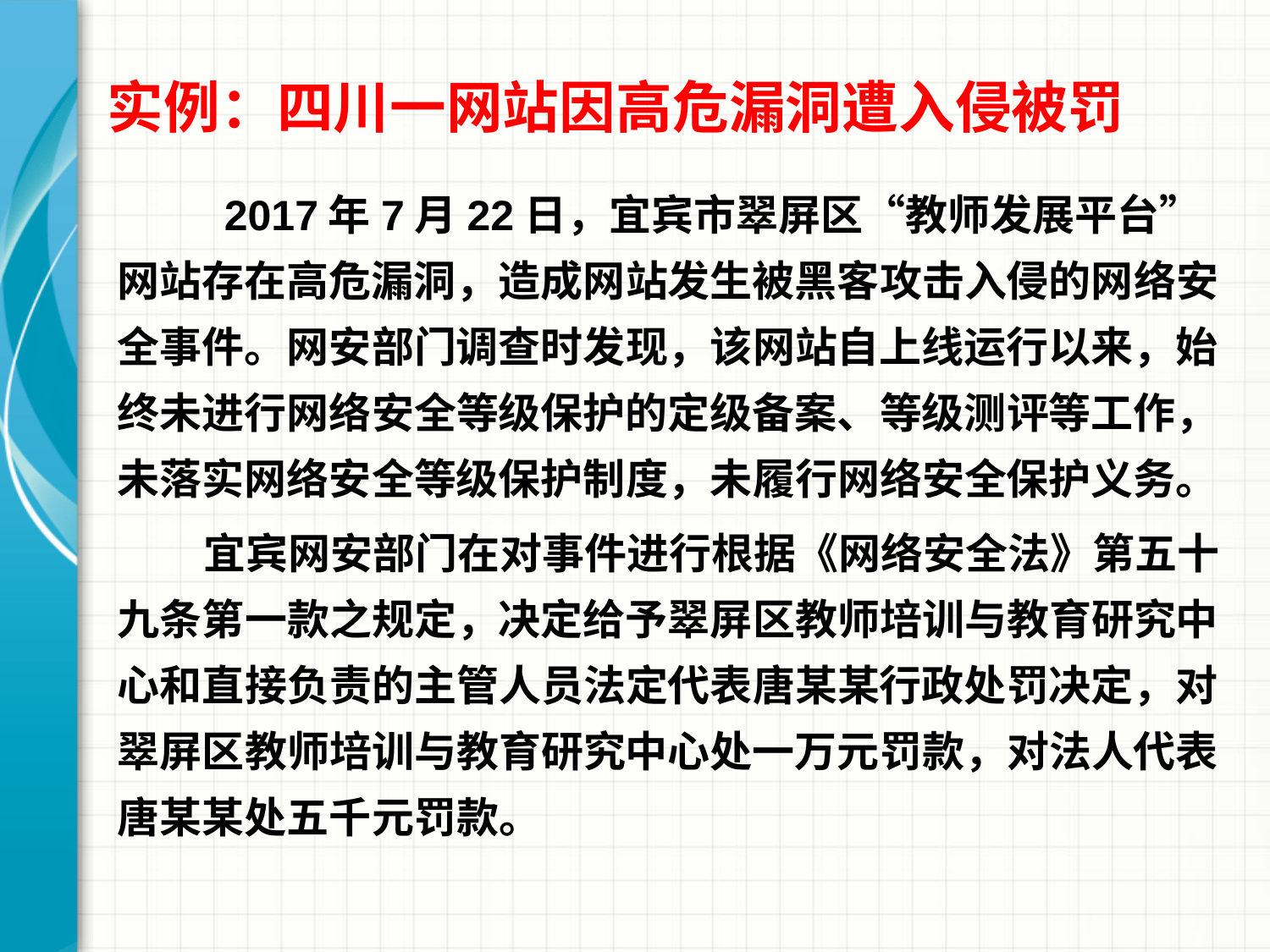

实例：四川一网站因高危漏洞遭入侵被罚
         2017年7月22日，宜宾市翠屏区“教师发展平台”网站存在高危漏洞，造成网站发生被黑客攻击入侵的网络安全事件。网安部门调查时发现，该网站自上线运行以来，始终未进行网络安全等级保护的定级备案、等级测评等工作，未落实网络安全等级保护制度，未履行网络安全保护义务。
        宜宾网安部门在对事件进行根据《网络安全法》第五十九条第一款之规定，决定给予翠屏区教师培训与教育研究中心和直接负责的主管人员法定代表唐某某行政处罚决定，对翠屏区教师培训与教育研究中心处一万元罚款，对法人代表唐某某处五千元罚款。